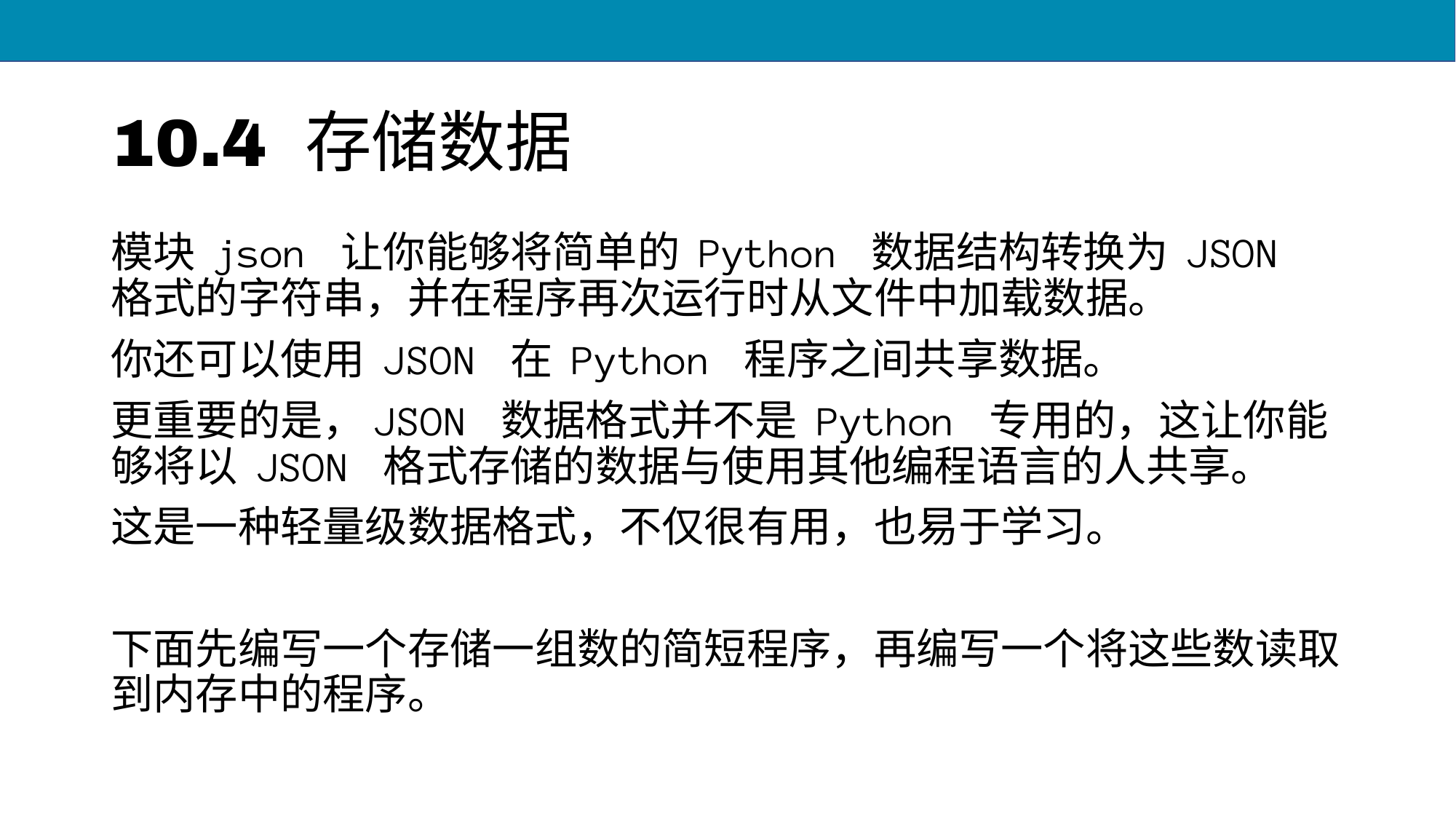

# 10.4 存储数据
模块 json 让你能够将简单的 Python 数据结构转换为 JSON 格式的字符串，并在程序再次运行时从文件中加载数据。
你还可以使用 JSON 在 Python 程序之间共享数据。
更重要的是，JSON 数据格式并不是 Python 专用的，这让你能够将以 JSON 格式存储的数据与使用其他编程语言的人共享。
这是一种轻量级数据格式，不仅很有用，也易于学习。

下面先编写一个存储一组数的简短程序，再编写一个将这些数读取到内存中的程序。